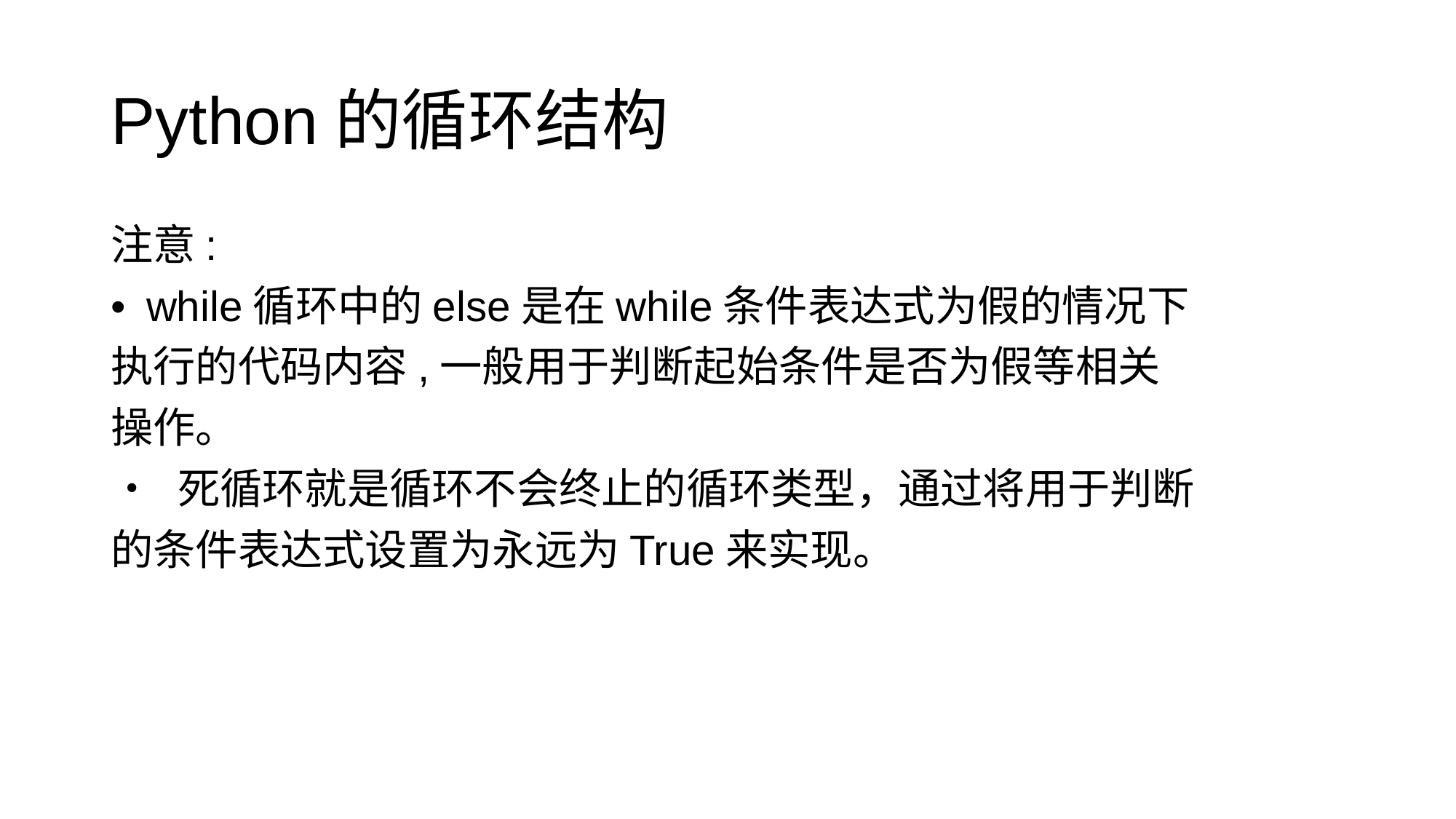

# Python的循环结构
注意:
•  while循环中的else是在while条件表达式为假的情况下
执行的代码内容,一般用于判断起始条件是否为假等相关
操作。
•  死循环就是循环不会终止的循环类型，通过将用于判断
的条件表达式设置为永远为True来实现。